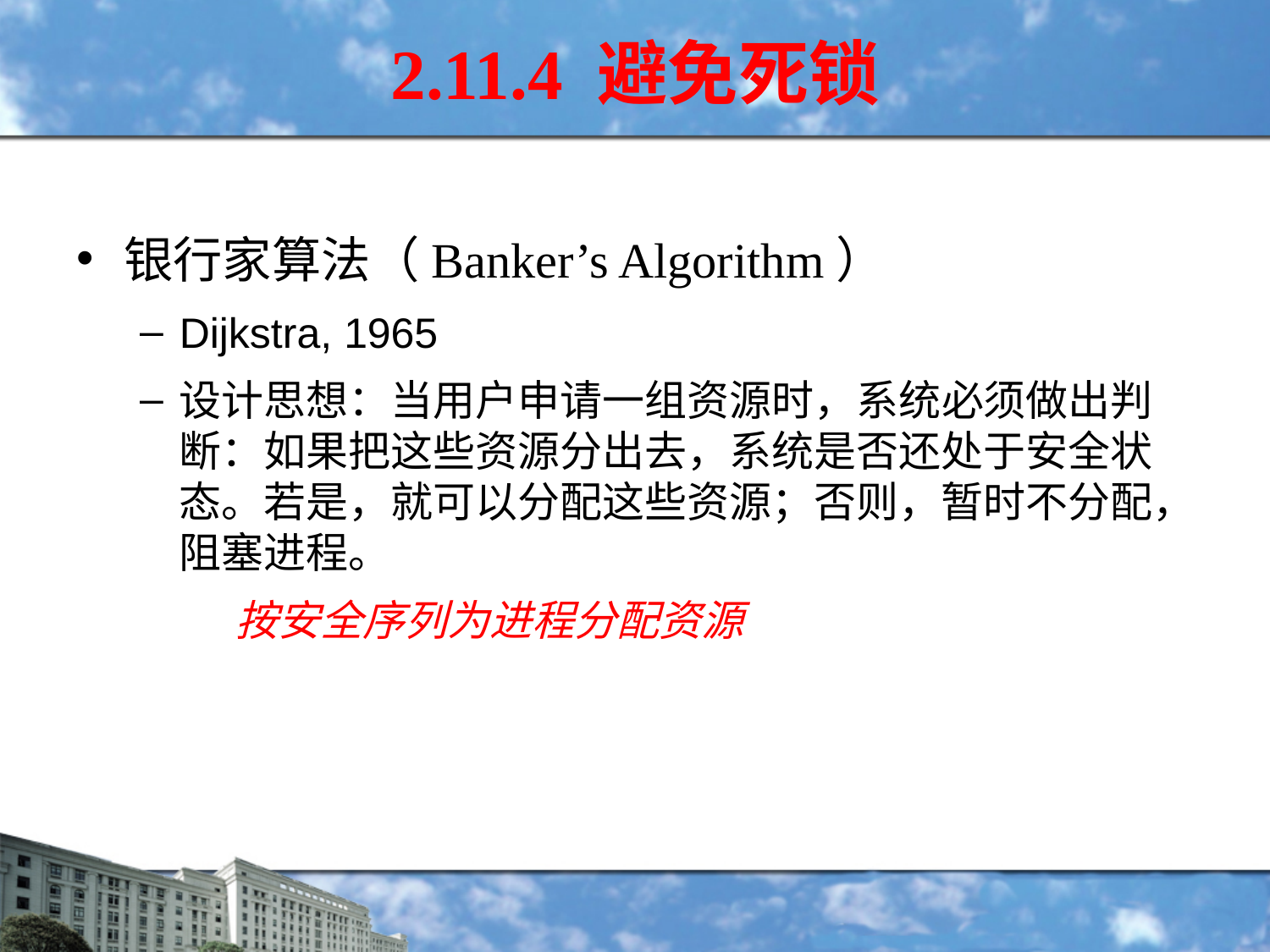

银行家算法（Banker’s Algorithm）
Dijkstra, 1965
设计思想：当用户申请一组资源时，系统必须做出判断：如果把这些资源分出去，系统是否还处于安全状态。若是，就可以分配这些资源；否则，暂时不分配，阻塞进程。
         按安全序列为进程分配资源

2.11.4 避免死锁